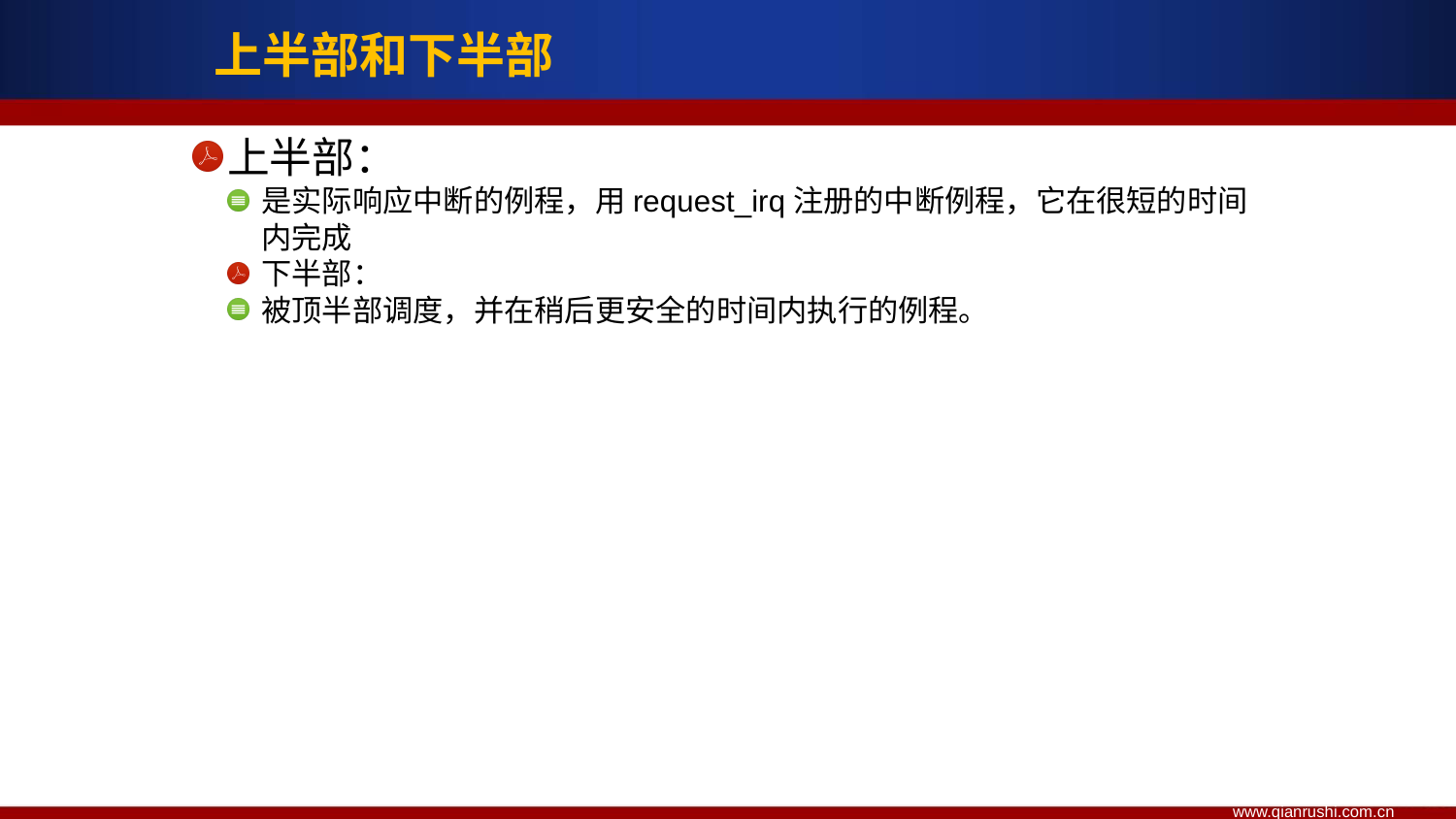

上半部和下半部
上半部：
是实际响应中断的例程，用request_irq注册的中断例程，它在很短的时间内完成
下半部：
被顶半部调度，并在稍后更安全的时间内执行的例程。